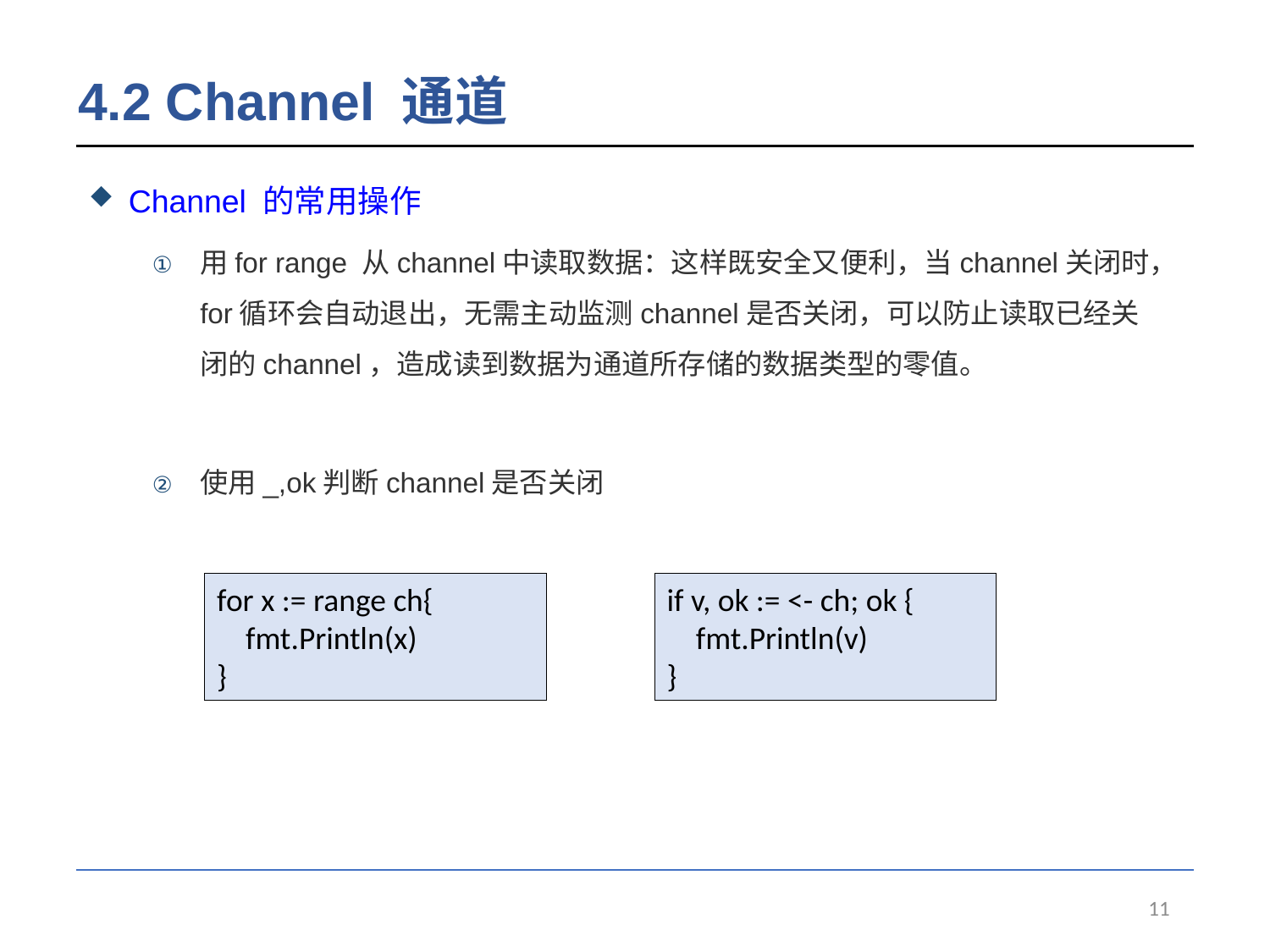

# 4.2 Channel 通道
Channel 的常用操作
用for range 从channel中读取数据：这样既安全又便利，当channel关闭时，for循环会自动退出，无需主动监测channel是否关闭，可以防止读取已经关闭的channel，造成读到数据为通道所存储的数据类型的零值。

使用_,ok判断channel是否关闭
for x := range ch{
    fmt.Println(x)
}
if v, ok := <- ch; ok {
    fmt.Println(v)
}

11